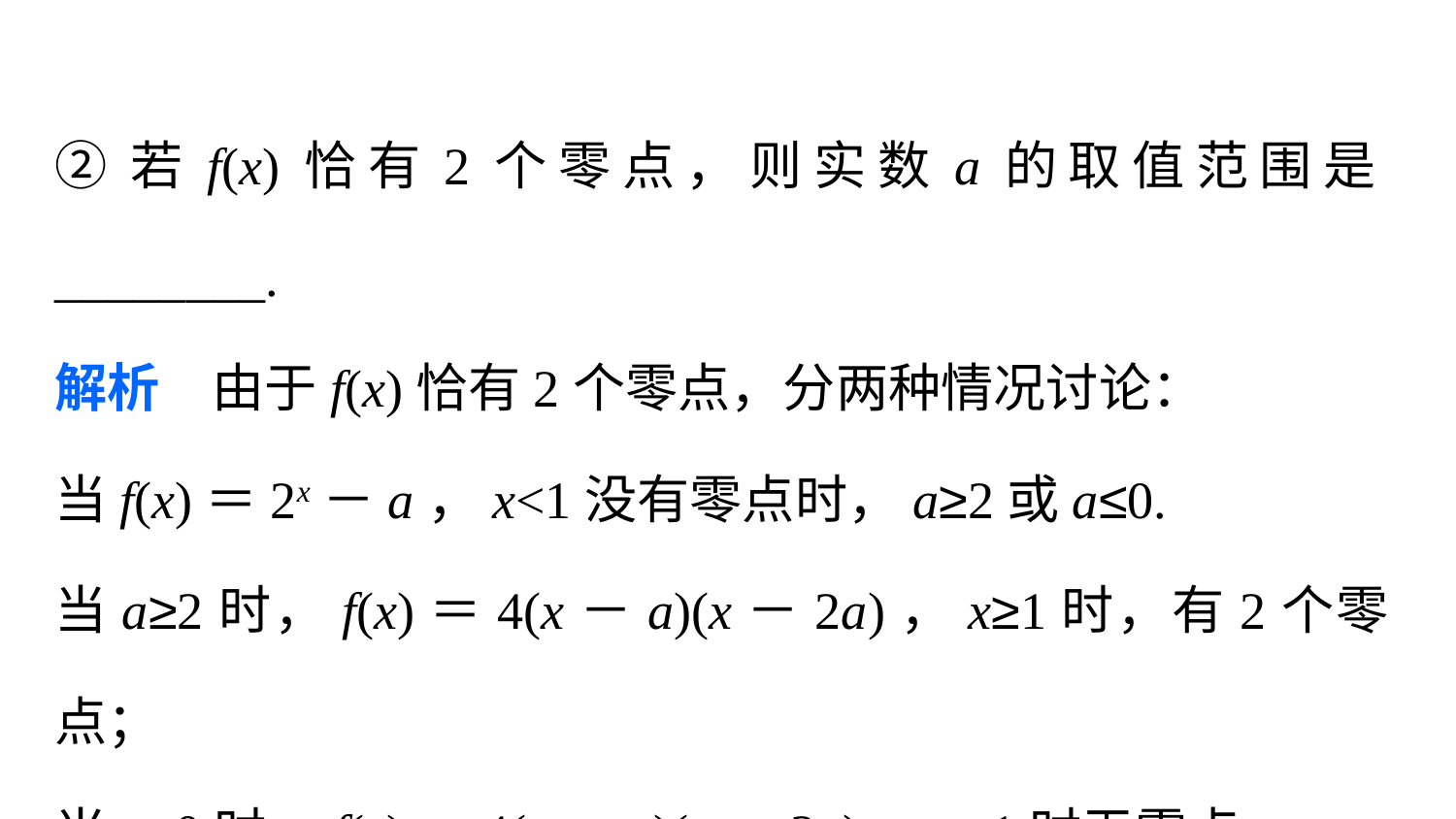

②若f(x)恰有2个零点，则实数a的取值范围是________.
解析　由于f(x)恰有2个零点，分两种情况讨论：
当f(x)＝2x－a，x<1没有零点时，a≥2或a≤0.
当a≥2时，f(x)＝4(x－a)(x－2a)，x≥1时，有2个零点；
当a≤0时，f(x)＝4(x－a)(x－2a)，x≥1时无零点.
因此a≥2满足题意.